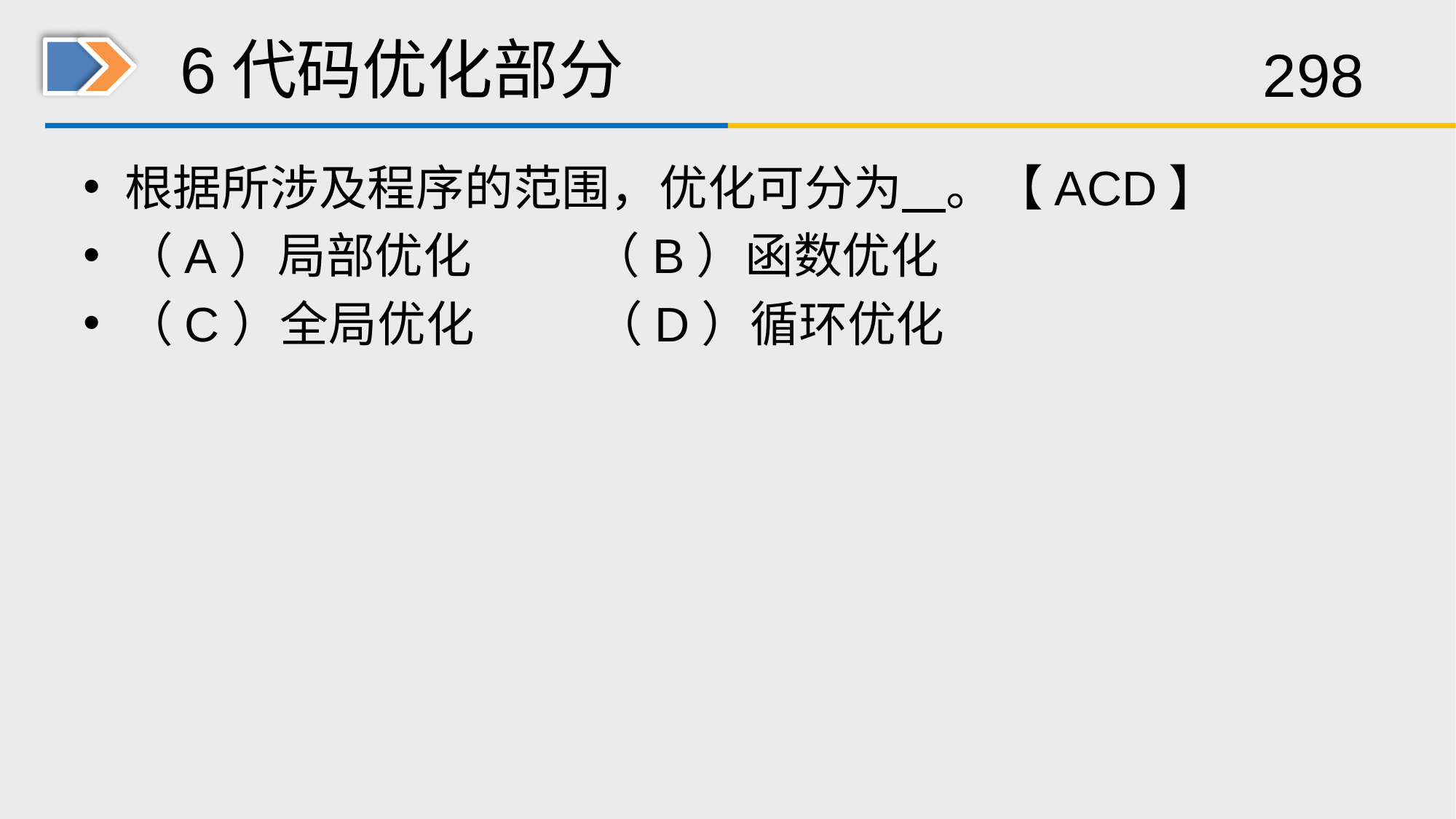

# 6代码优化部分
298
根据所涉及程序的范围，优化可分为    。【ACD】
（A）局部优化           （B）函数优化
（C）全局优化           （D）循环优化